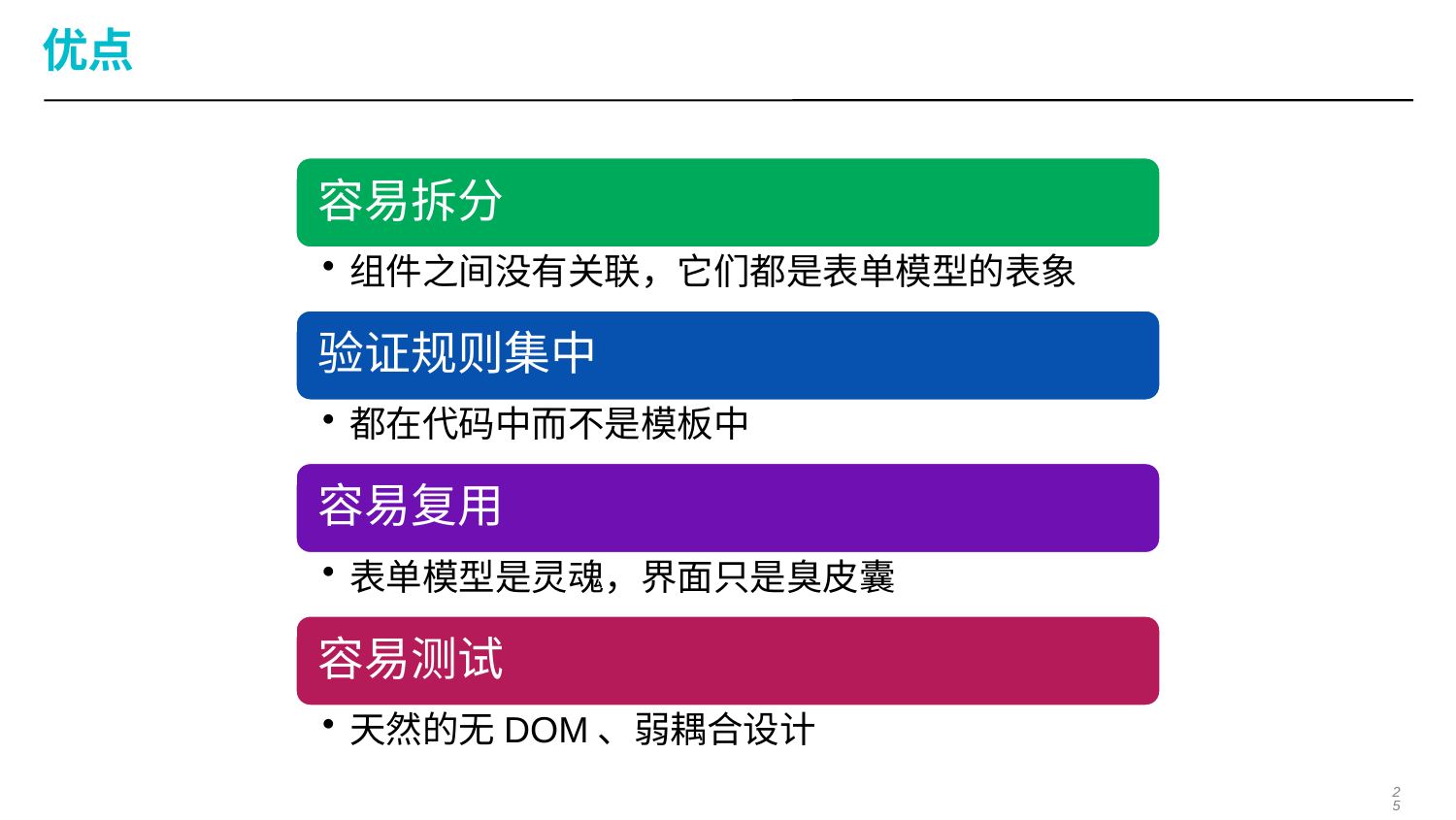

# 优点
容易拆分
组件之间没有关联，它们都是表单模型的表象
验证规则集中
都在代码中而不是模板中
容易复用
表单模型是灵魂，界面只是臭皮囊
容易测试
天然的无DOM、弱耦合设计
25